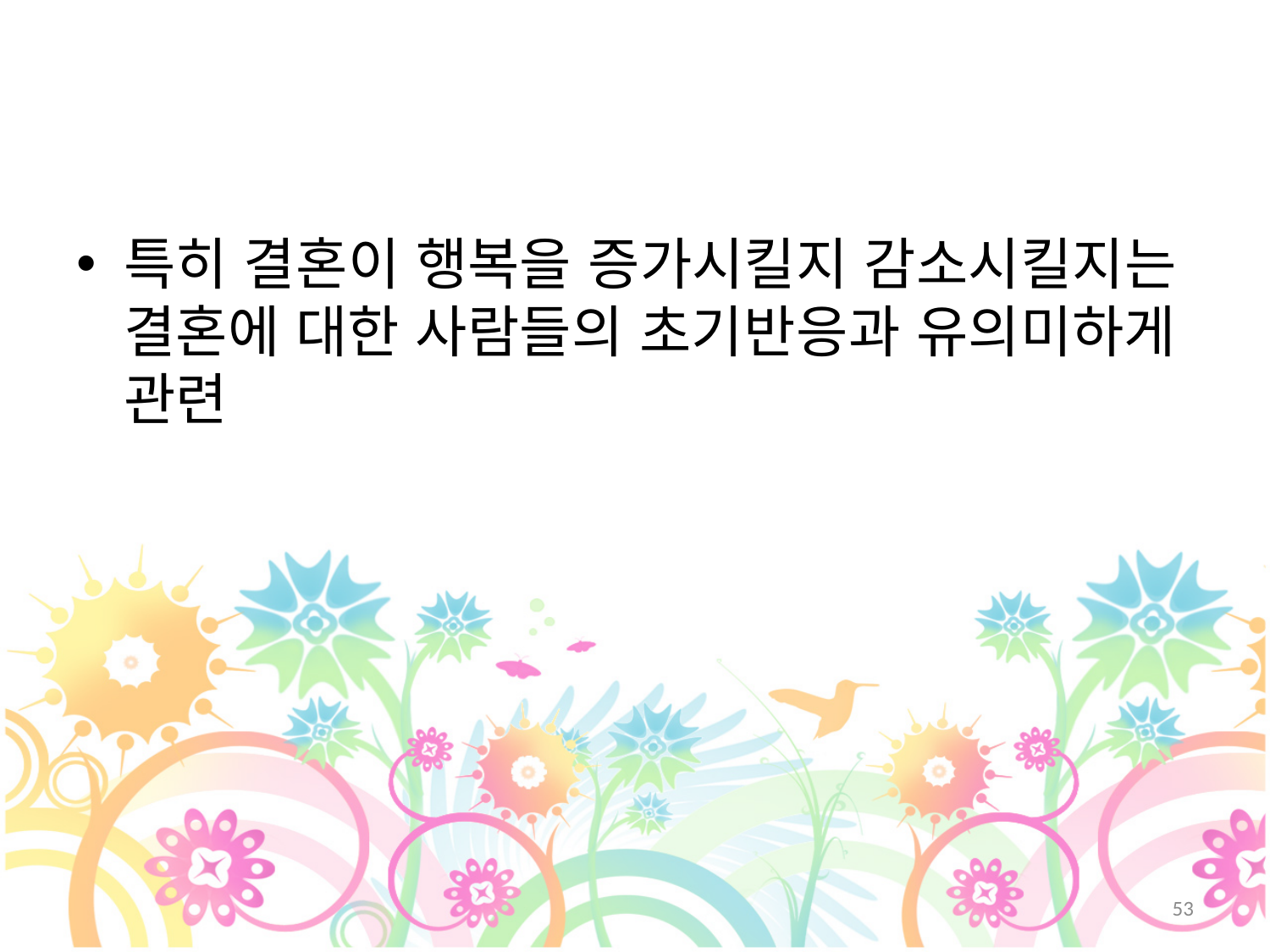

#
특히 결혼이 행복을 증가시킬지 감소시킬지는 결혼에 대한 사람들의 초기반응과 유의미하게 관련

53